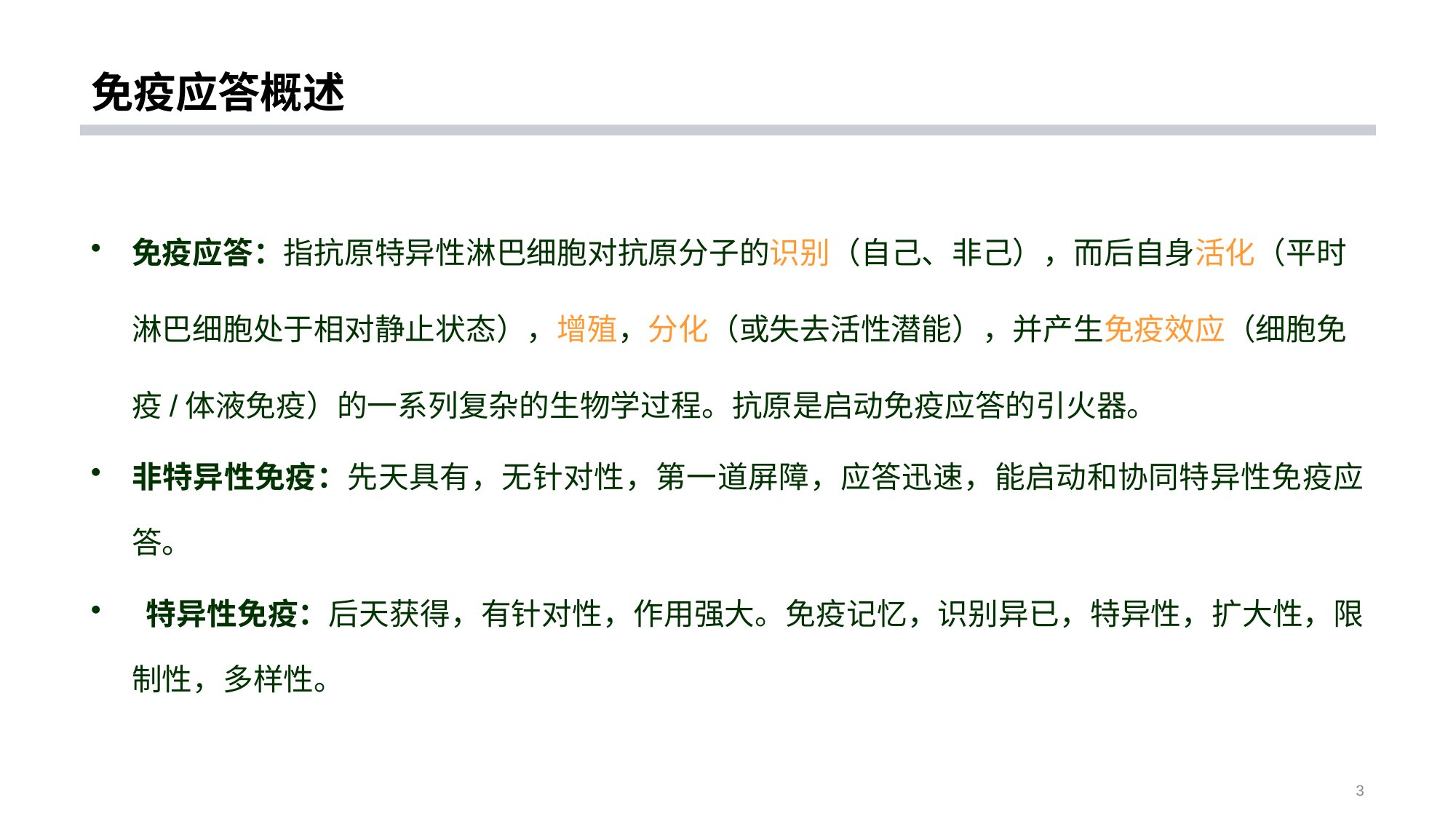

# 免疫应答概述
免疫应答：指抗原特异性淋巴细胞对抗原分子的识别（自己、非己），而后自身活化（平时淋巴细胞处于相对静止状态），增殖，分化（或失去活性潜能），并产生免疫效应（细胞免疫/体液免疫）的一系列复杂的生物学过程。抗原是启动免疫应答的引火器。
非特异性免疫：先天具有，无针对性，第一道屏障，应答迅速，能启动和协同特异性免疫应答。
 特异性免疫：后天获得，有针对性，作用强大。免疫记忆，识别异已，特异性，扩大性，限制性，多样性。

3